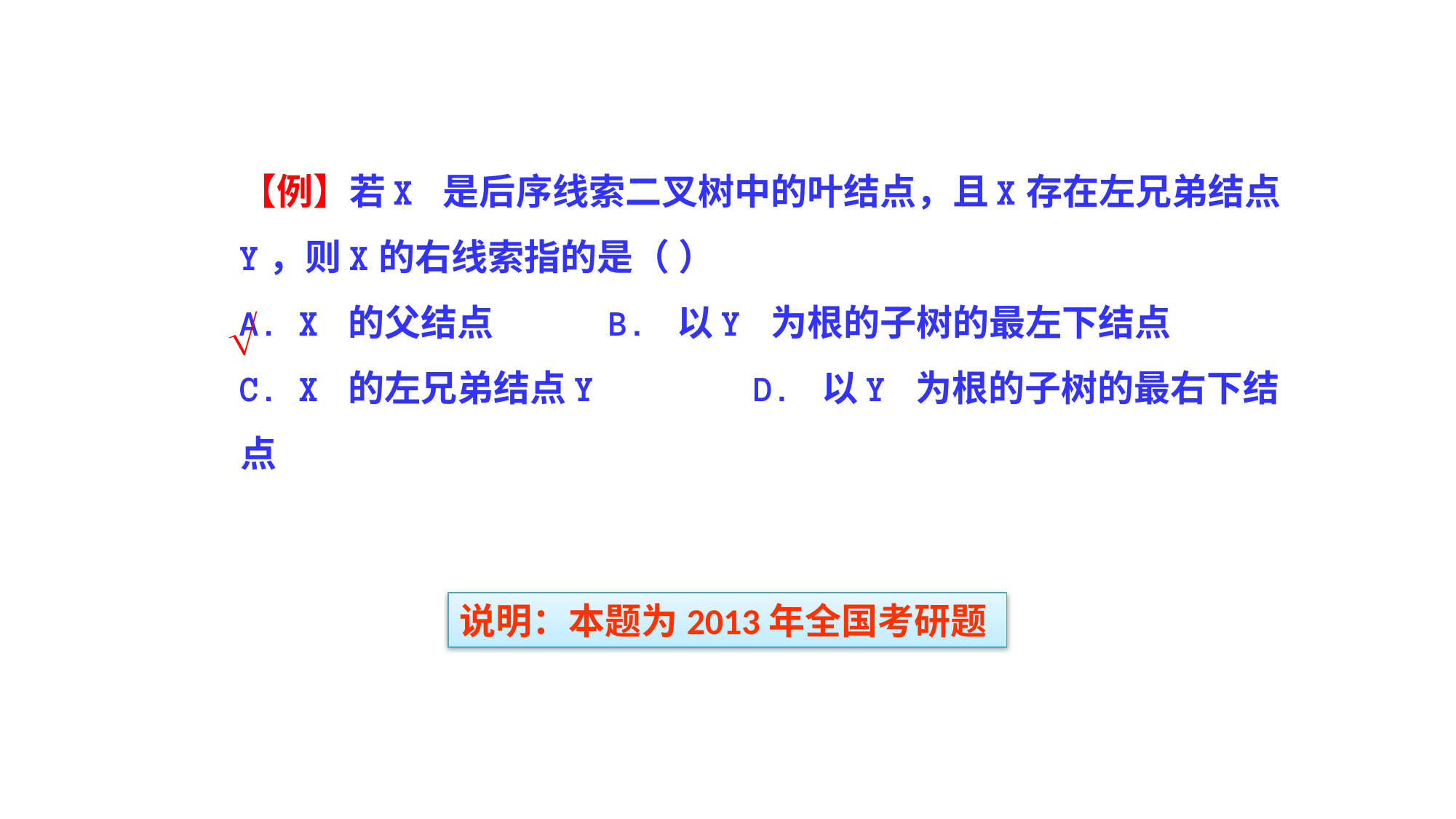

【例】若X 是后序线索二叉树中的叶结点，且X存在左兄弟结点Y，则X的右线索指的是（ ）
A. X 的父结点             B. 以Y 为根的子树的最左下结点
C. X 的左兄弟结点Y        D. 以Y 为根的子树的最右下结点
√
说明：本题为2013年全国考研题